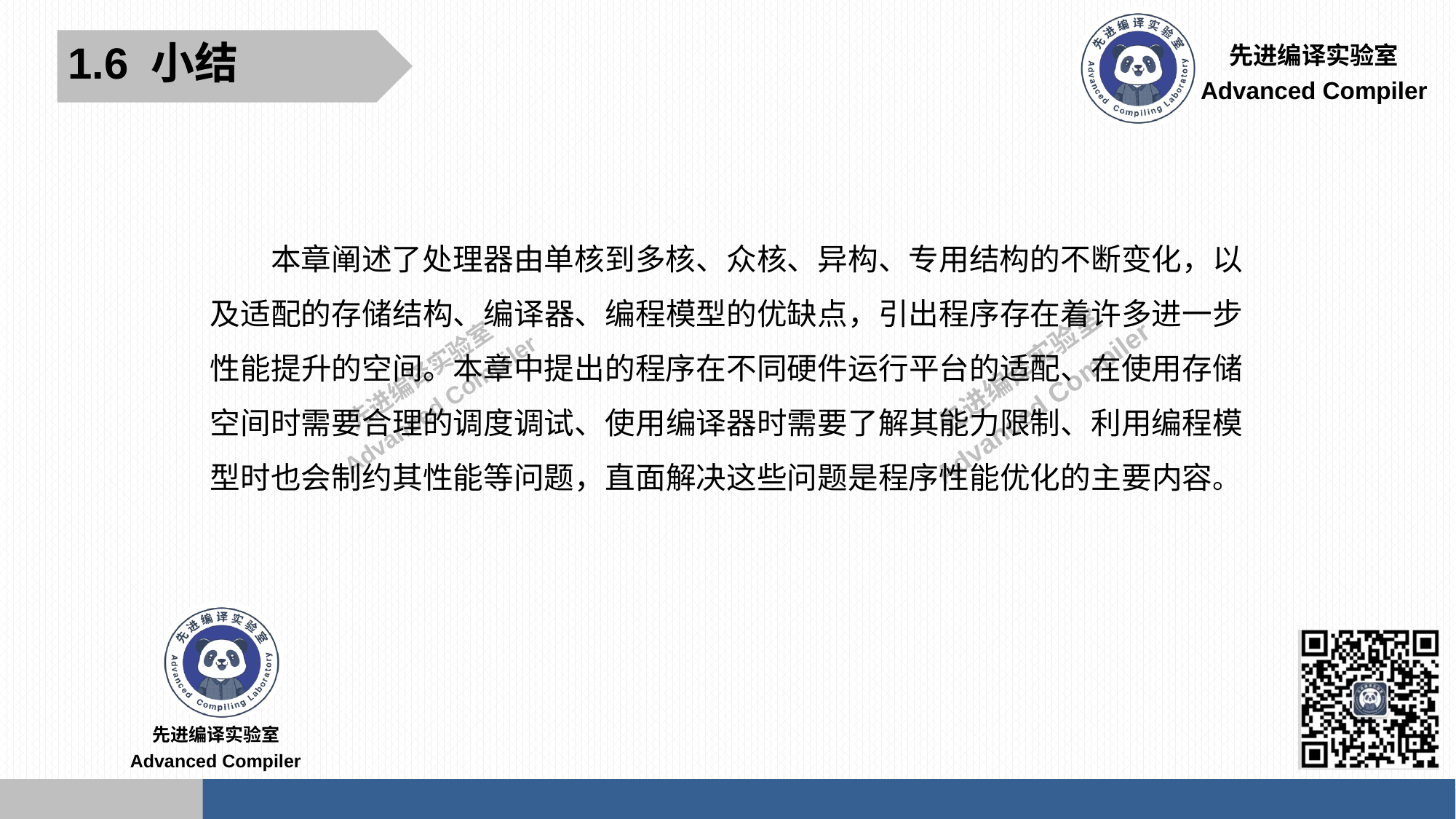

1.6 小结
本章阐述了处理器由单核到多核、众核、异构、专用结构的不断变化，以及适配的存储结构、编译器、编程模型的优缺点，引出程序存在着许多进一步性能提升的空间。本章中提出的程序在不同硬件运行平台的适配、在使用存储空间时需要合理的调度调试、使用编译器时需要了解其能力限制、利用编程模型时也会制约其性能等问题，直面解决这些问题是程序性能优化的主要内容。